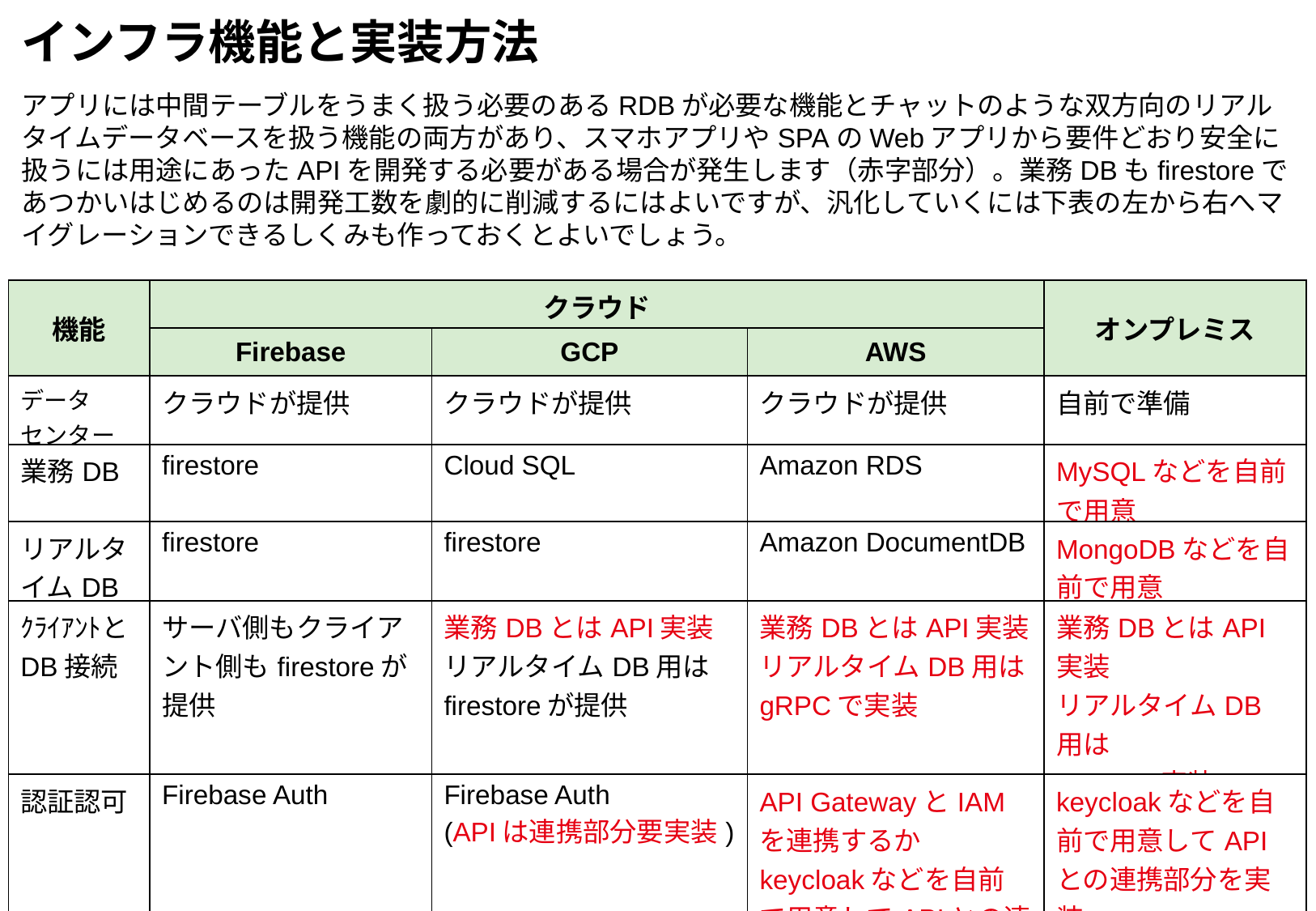

インフラ機能と実装方法
アプリには中間テーブルをうまく扱う必要のあるRDBが必要な機能とチャットのような双方向のリアルタイムデータベースを扱う機能の両方があり、スマホアプリやSPAのWebアプリから要件どおり安全に扱うには用途にあったAPIを開発する必要がある場合が発生します（赤字部分）。業務DBもfirestoreであつかいはじめるのは開発工数を劇的に削減するにはよいですが、汎化していくには下表の左から右へマイグレーションできるしくみも作っておくとよいでしょう。
| 機能 | クラウド |  |  | オンプレミス |
| --- | --- | --- | --- | --- |
|  | Firebase | GCP | AWS |  |
| データ センター | クラウドが提供 | クラウドが提供 | クラウドが提供 | 自前で準備 |
| 業務DB | firestore | Cloud SQL | Amazon RDS | MySQLなどを自前で用意 |
| リアルタイムDB | firestore | firestore | Amazon DocumentDB | MongoDBなどを自前で用意 |
| ｸﾗｲｱﾝﾄとDB接続 | サーバ側もクライアント側もfirestoreが提供 | 業務DBとはAPI実装 リアルタイムDB用はfirestoreが提供 | 業務DBとはAPI実装 リアルタイムDB用は gRPCで実装 | 業務DBとはAPI実装 リアルタイムDB用は gRPCで実装 |
| 認証認可 | Firebase Auth | Firebase Auth (APIは連携部分要実装) | API GatewayとIAMを連携するかkeycloakなどを自前で用意してAPIとの連携部分を実装 | keycloakなどを自前で用意してAPIとの連携部分を実装 |